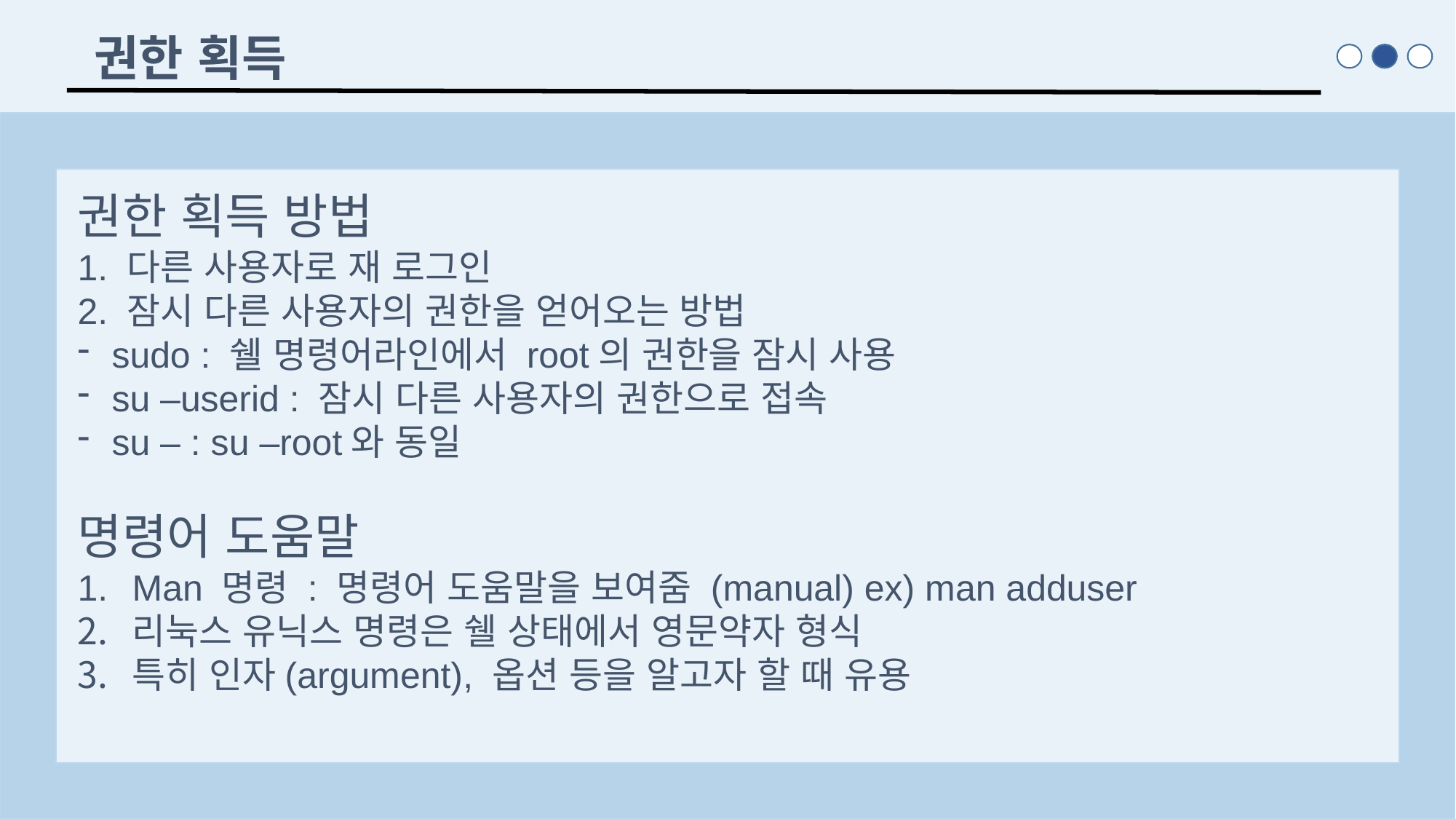

권한 획득

권한 획득 방법
1. 다른 사용자로 재 로그인
2. 잠시 다른 사용자의 권한을 얻어오는 방법
sudo : 쉘 명령어라인에서 root의 권한을 잠시 사용
su –userid : 잠시 다른 사용자의 권한으로 접속
su – : su –root와 동일

명령어 도움말
Man 명령 : 명령어 도움말을 보여줌 (manual) ex) man adduser
리눅스 유닉스 명령은 쉘 상태에서 영문약자 형식
특히 인자(argument), 옵션 등을 알고자 할 때 유용